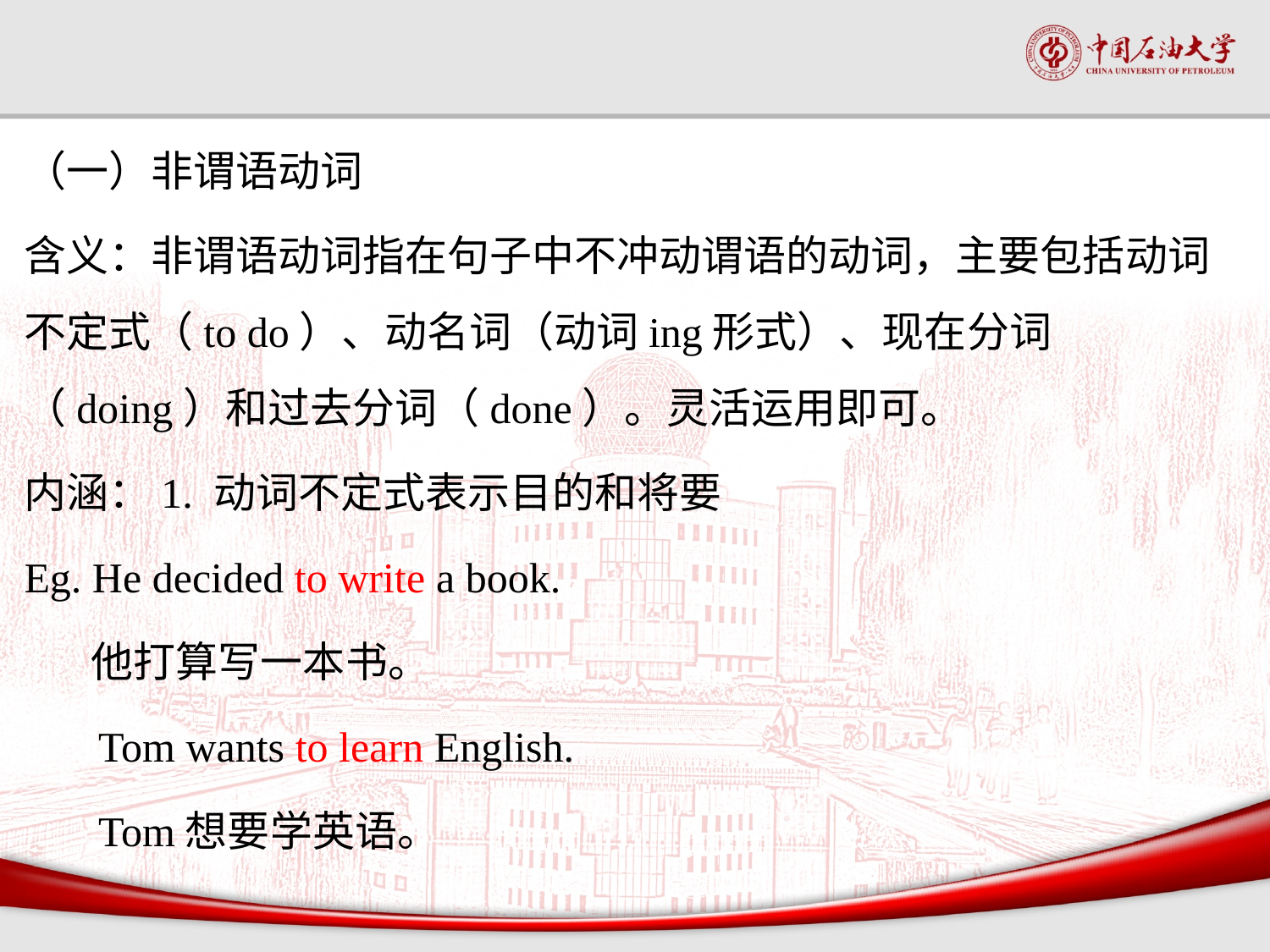

#
（一）非谓语动词
含义：非谓语动词指在句子中不冲动谓语的动词，主要包括动词不定式（to do）、动名词（动词ing形式）、现在分词（doing）和过去分词（done）。灵活运用即可。
内涵：1. 动词不定式表示目的和将要
Eg. He decided to write a book.
      他打算写一本书。
       Tom wants to learn English.
       Tom想要学英语。